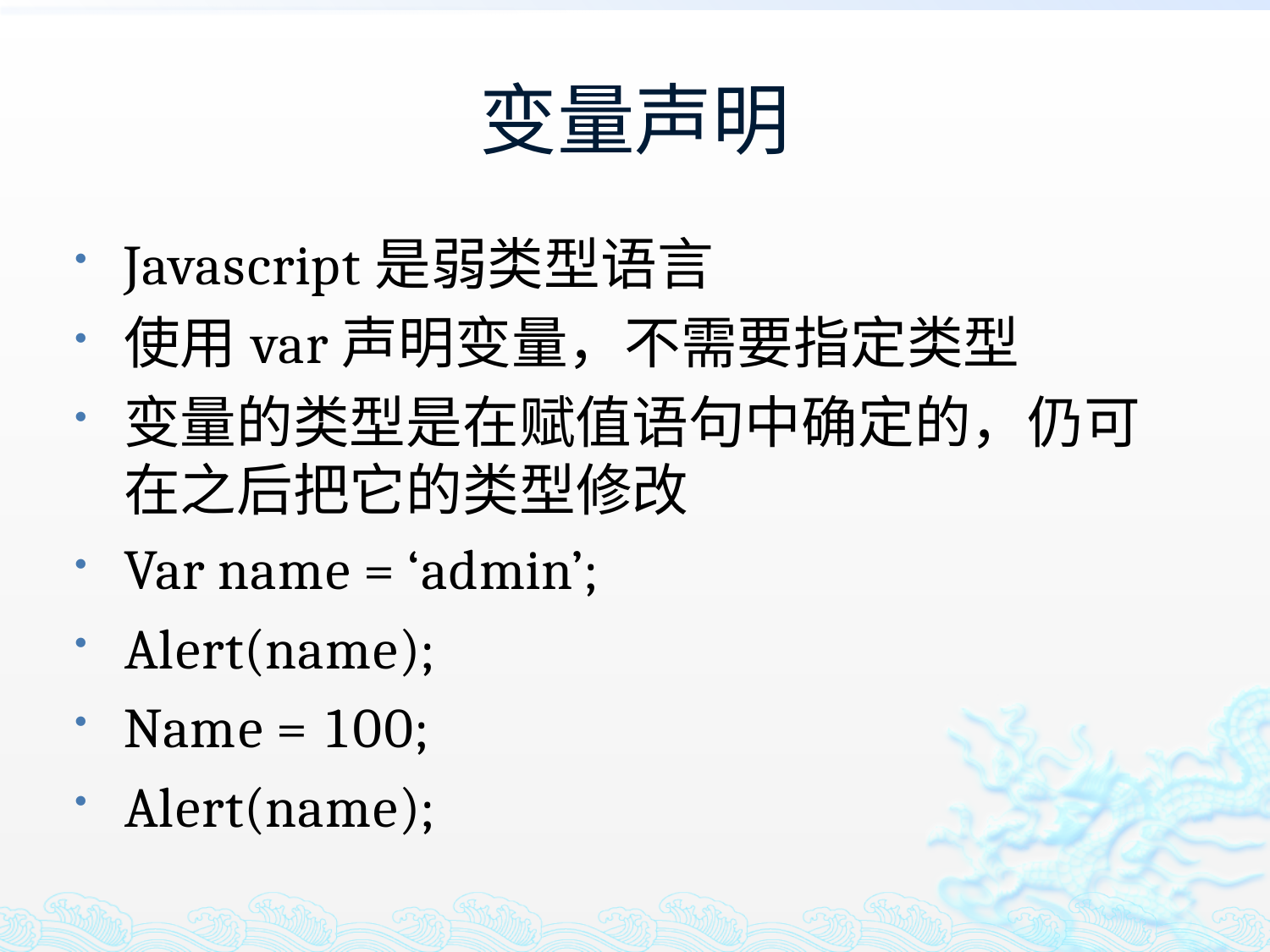

# 变量声明
Javascript是弱类型语言
使用var声明变量，不需要指定类型
变量的类型是在赋值语句中确定的，仍可在之后把它的类型修改
Var name = ‘admin’;
Alert(name);
Name = 100;
Alert(name);